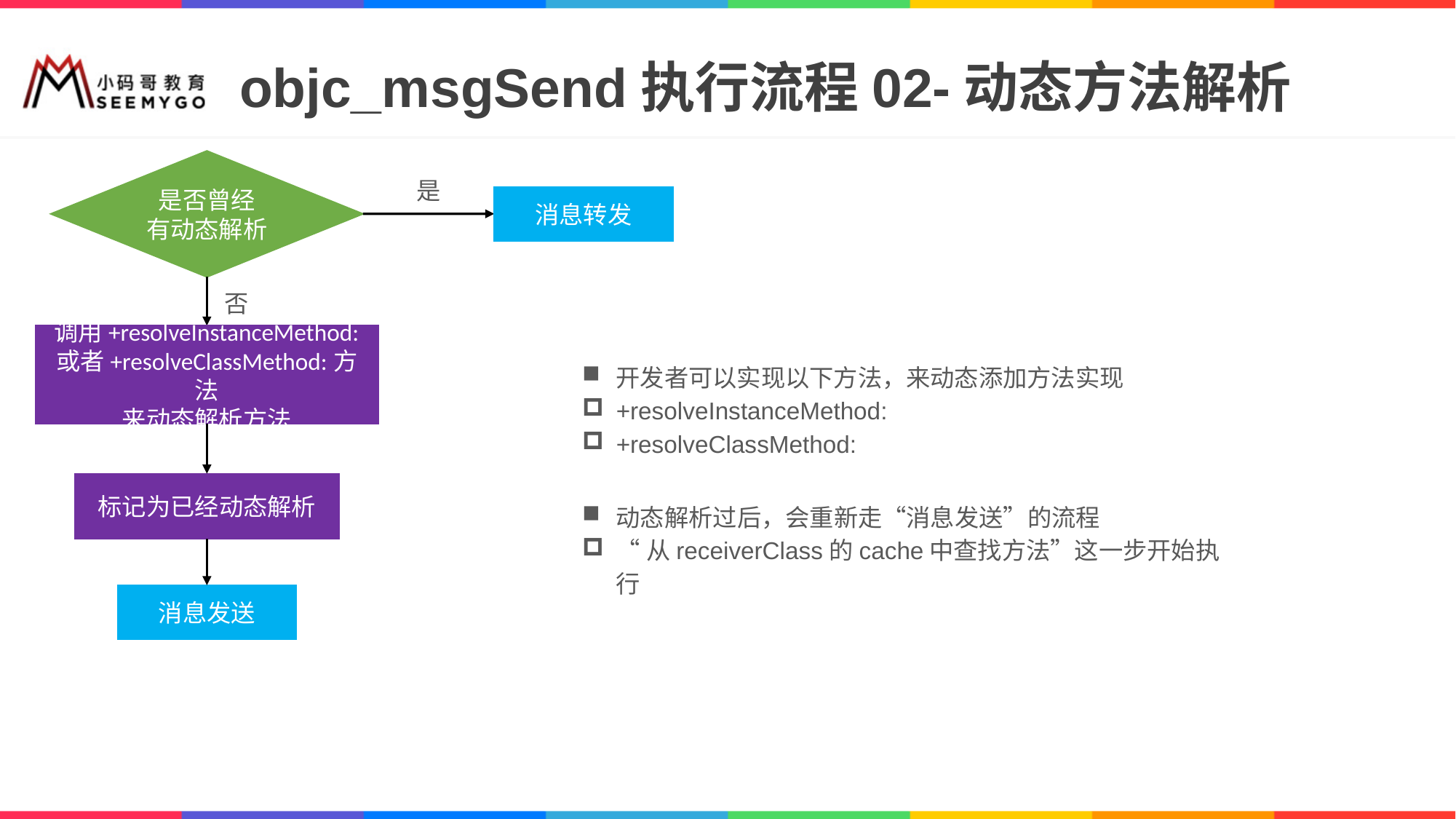

# objc_msgSend执行流程02-动态方法解析
是否曾经
有动态解析
是
消息转发
否
调用+resolveInstanceMethod:
或者+resolveClassMethod:方法
来动态解析方法
开发者可以实现以下方法，来动态添加方法实现
+resolveInstanceMethod:
+resolveClassMethod:
标记为已经动态解析
动态解析过后，会重新走“消息发送”的流程
“从receiverClass的cache中查找方法”这一步开始执行
消息发送